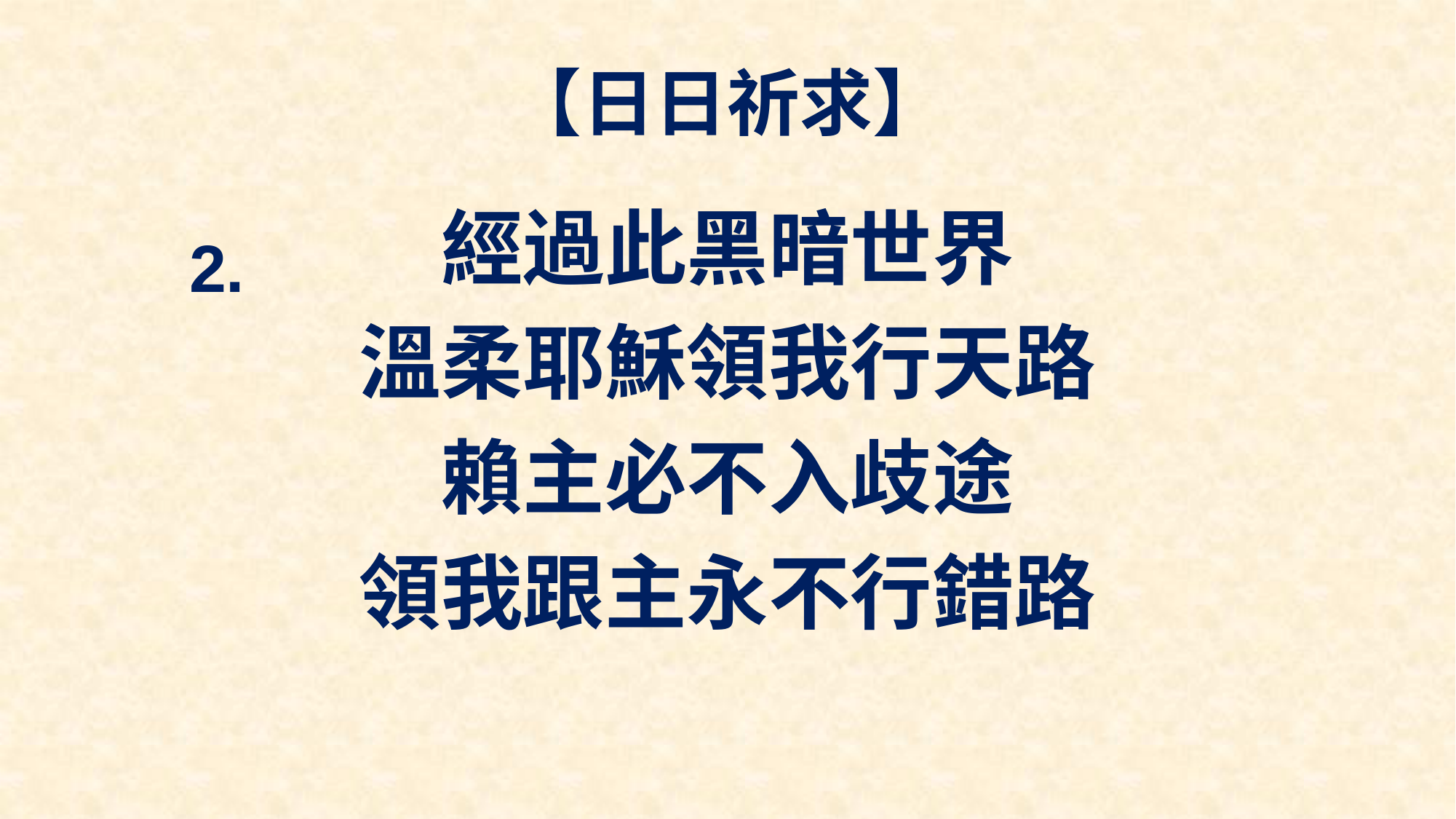

# 【日日祈求】
經過此黑暗世界
溫柔耶穌領我行天路
賴主必不入歧途
領我跟主永不行錯路
2.